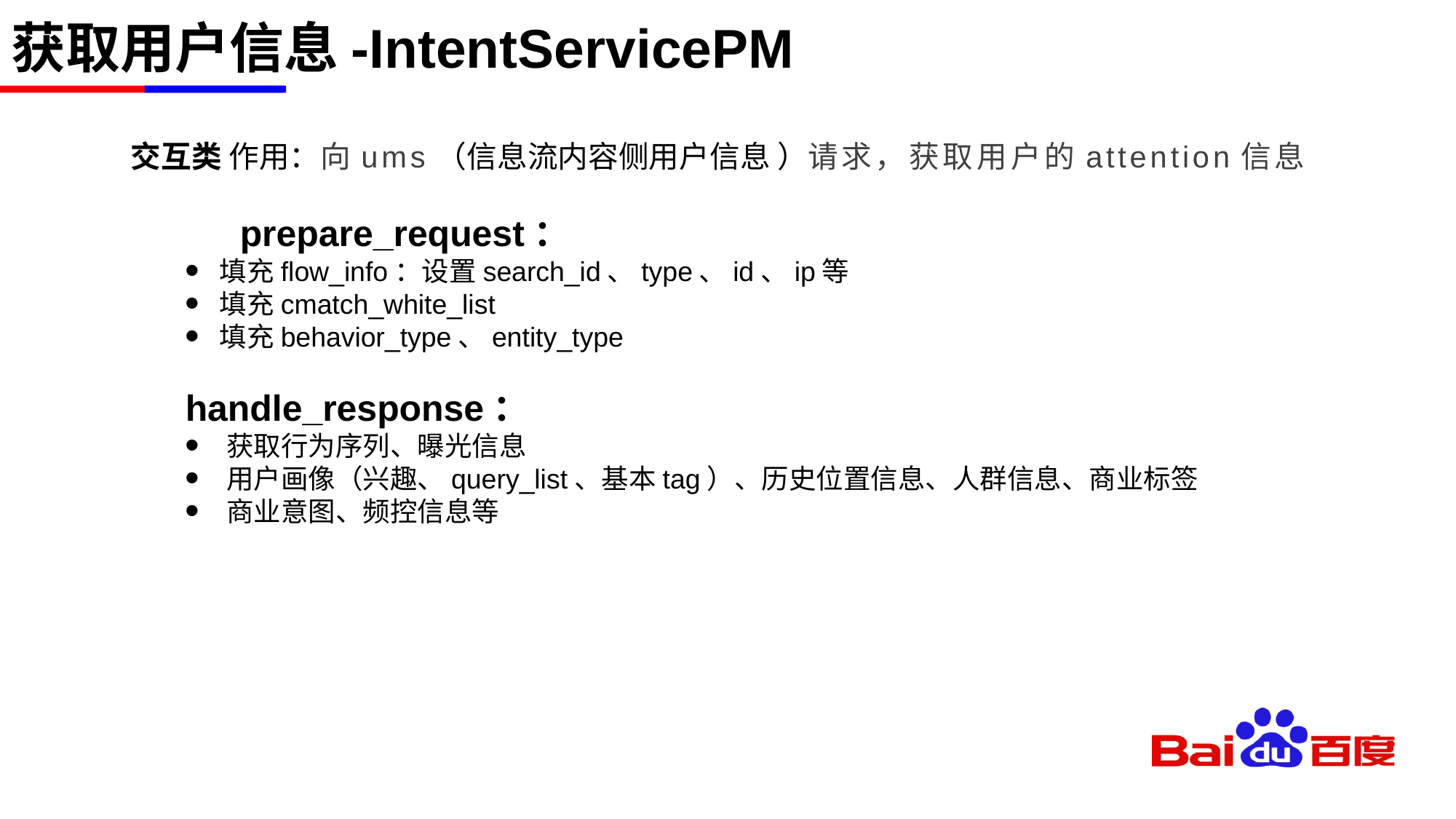

# 获取用户信息-IntentServicePM
交互类 作用：向ums（信息流内容侧用户信息 ）请求，获取用户的attention信息

	prepare_request：
填充flow_info：设置search_id、type、id、ip等
填充cmatch_white_list
填充behavior_type、entity_type

handle_response：
获取行为序列、曝光信息
用户画像（兴趣、query_list、基本tag）、历史位置信息、人群信息、商业标签
商业意图、频控信息等